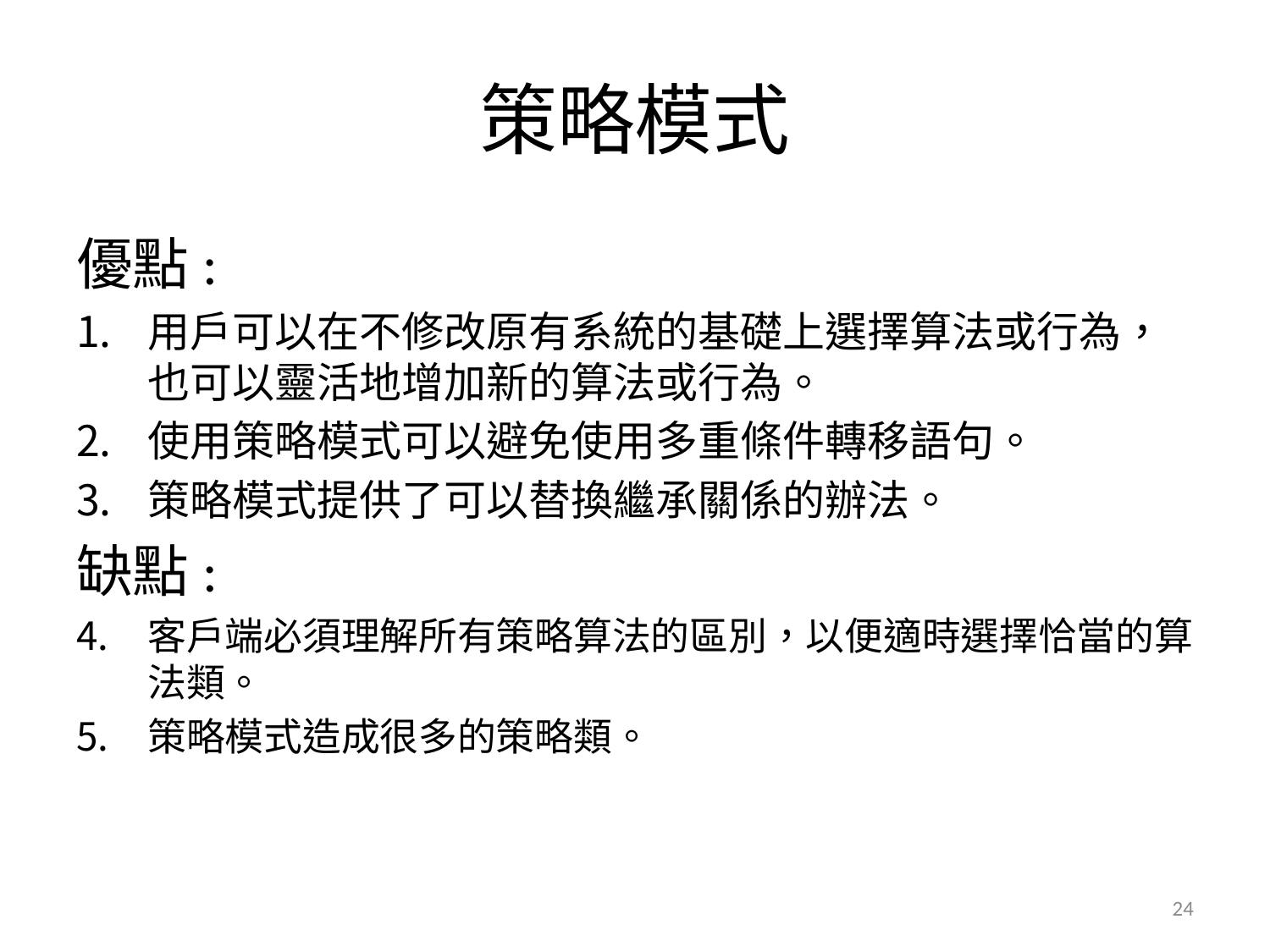

# 策略模式
優點:
用戶可以在不修改原有系統的基礎上選擇算法或行為，也可以靈活地增加新的算法或行為。
使用策略模式可以避免使用多重條件轉移語句。
策略模式提供了可以替換繼承關係的辦法。
缺點:
客戶端必須理解所有策略算法的區別，以便適時選擇恰當的算法類。
策略模式造成很多的策略類。

24